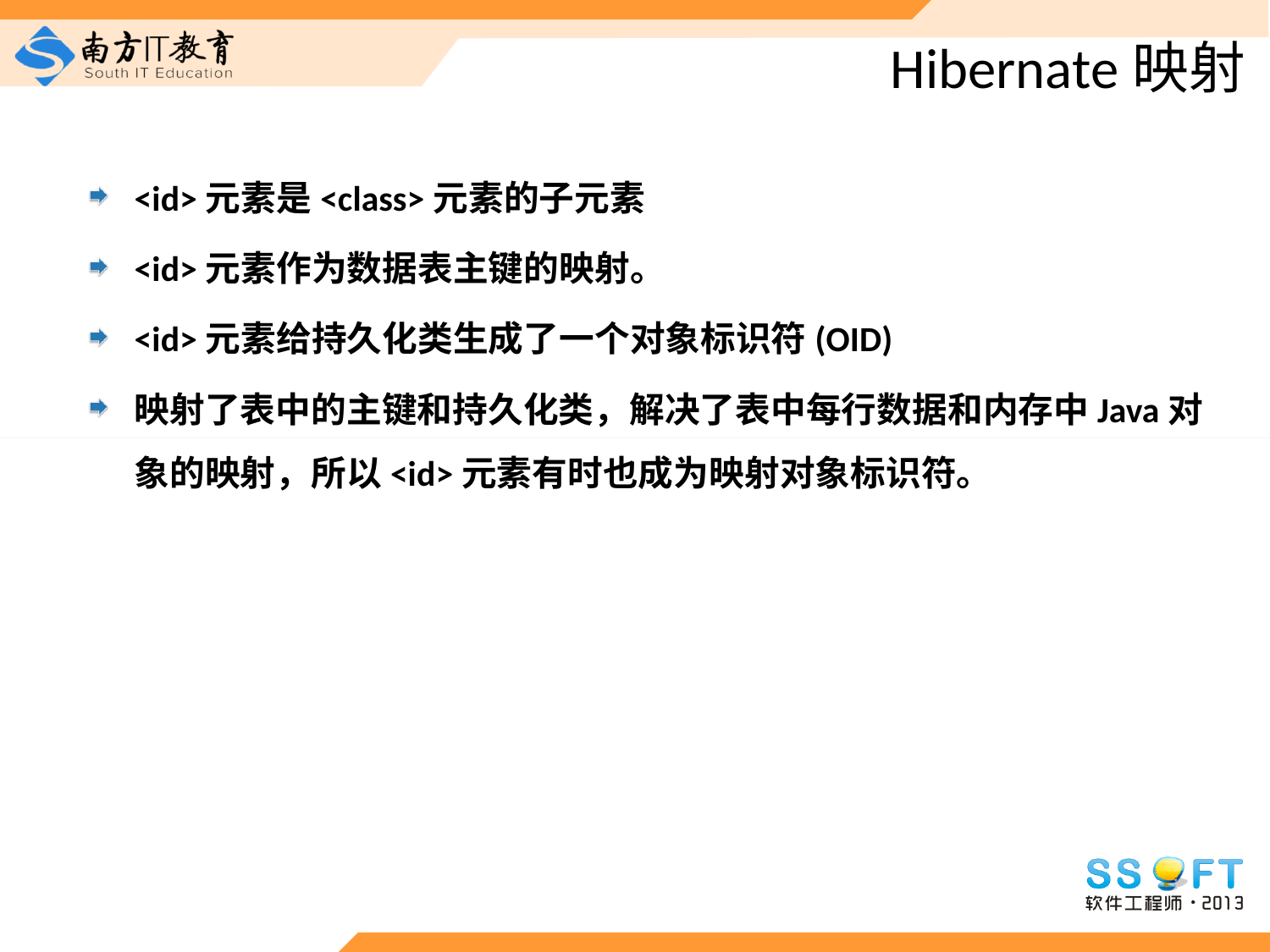

# Hibernate映射
<id>元素是<class>元素的子元素
<id>元素作为数据表主键的映射。
<id>元素给持久化类生成了一个对象标识符(OID)
映射了表中的主键和持久化类，解决了表中每行数据和内存中Java对象的映射，所以<id>元素有时也成为映射对象标识符。